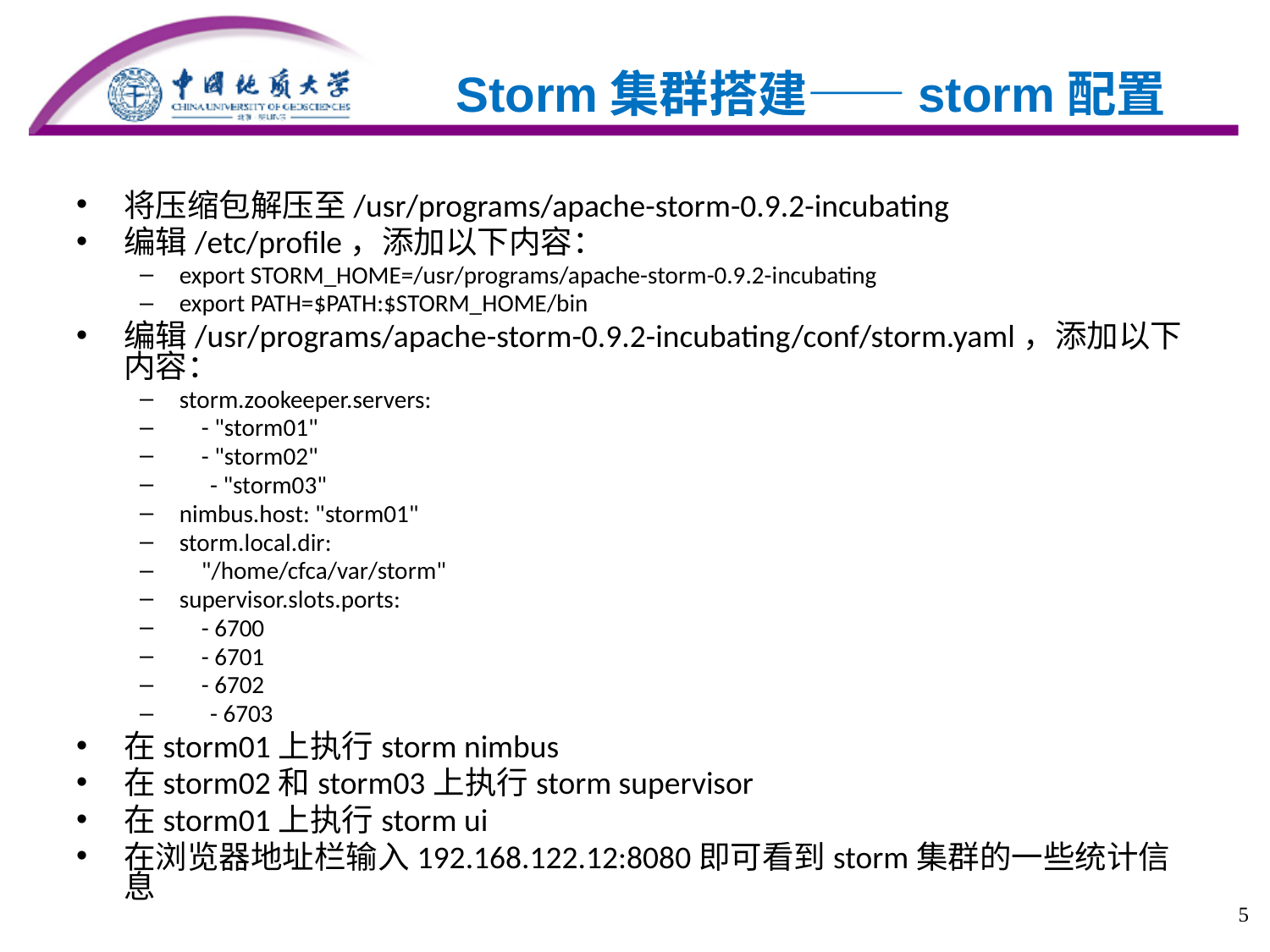

Storm集群搭建——storm配置
将压缩包解压至/usr/programs/apache-storm-0.9.2-incubating
编辑/etc/profile，添加以下内容：
export STORM_HOME=/usr/programs/apache-storm-0.9.2-incubating
export PATH=$PATH:$STORM_HOME/bin
编辑/usr/programs/apache-storm-0.9.2-incubating/conf/storm.yaml，添加以下内容：
storm.zookeeper.servers:
    - "storm01"
    - "storm02"
　- "storm03"
nimbus.host: "storm01"
storm.local.dir:
    "/home/cfca/var/storm"
supervisor.slots.ports:
    - 6700
    - 6701
    - 6702
　- 6703
在storm01上执行storm nimbus
在storm02和storm03上执行storm supervisor
在storm01上执行storm ui
在浏览器地址栏输入192.168.122.12:8080即可看到storm集群的一些统计信息